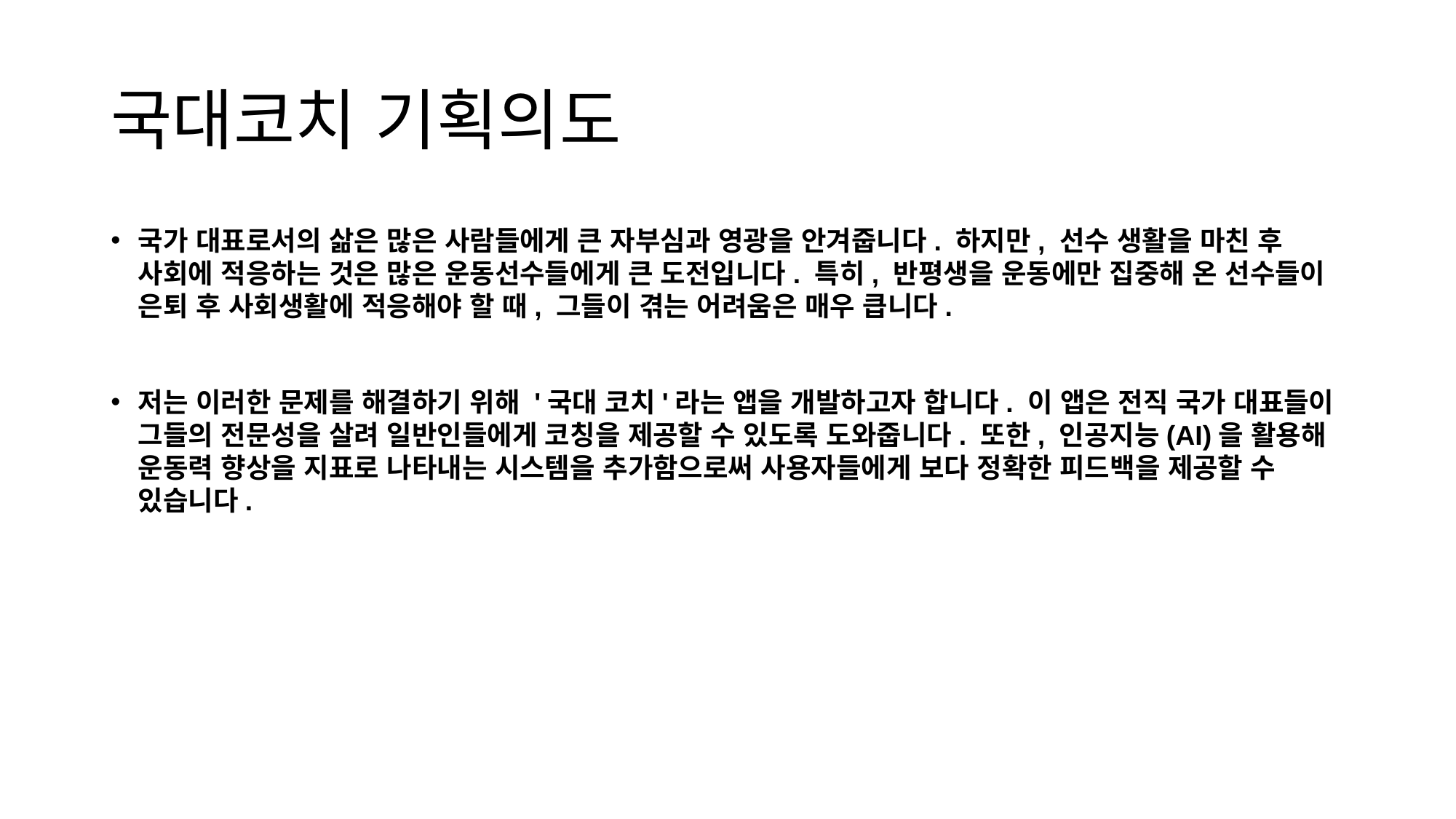

# 국대코치 기획의도
국가 대표로서의 삶은 많은 사람들에게 큰 자부심과 영광을 안겨줍니다. 하지만, 선수 생활을 마친 후 사회에 적응하는 것은 많은 운동선수들에게 큰 도전입니다. 특히, 반평생을 운동에만 집중해 온 선수들이 은퇴 후 사회생활에 적응해야 할 때, 그들이 겪는 어려움은 매우 큽니다.

저는 이러한 문제를 해결하기 위해 '국대 코치'라는 앱을 개발하고자 합니다. 이 앱은 전직 국가 대표들이 그들의 전문성을 살려 일반인들에게 코칭을 제공할 수 있도록 도와줍니다. 또한, 인공지능(AI)을 활용해 운동력 향상을 지표로 나타내는 시스템을 추가함으로써 사용자들에게 보다 정확한 피드백을 제공할 수 있습니다.